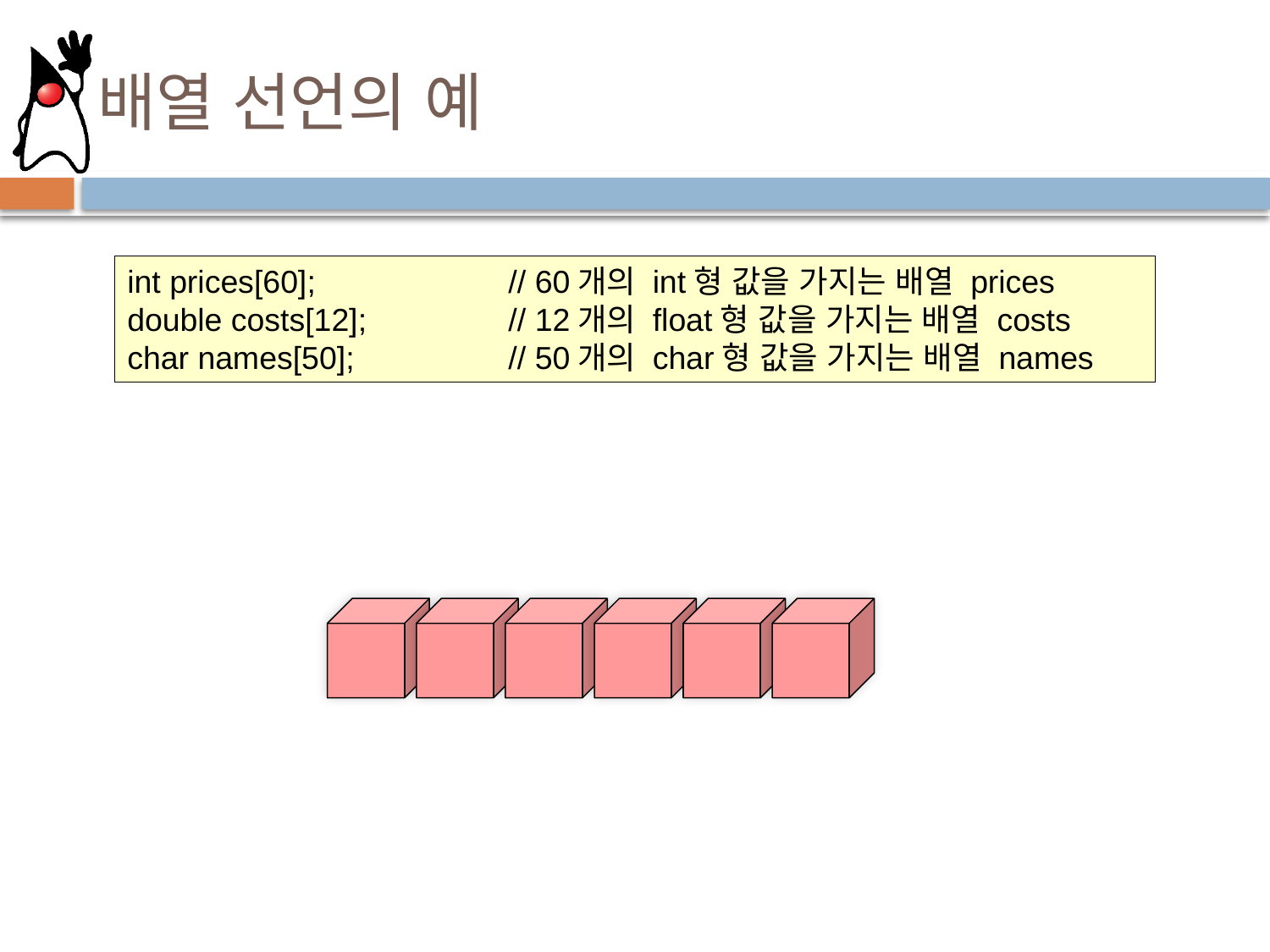

# 배열 선언의 예
int prices[60];		// 60개의 int형 값을 가지는 배열 prices
double costs[12];		// 12개의 float형 값을 가지는 배열 costs
char names[50];		// 50개의 char형 값을 가지는 배열 names